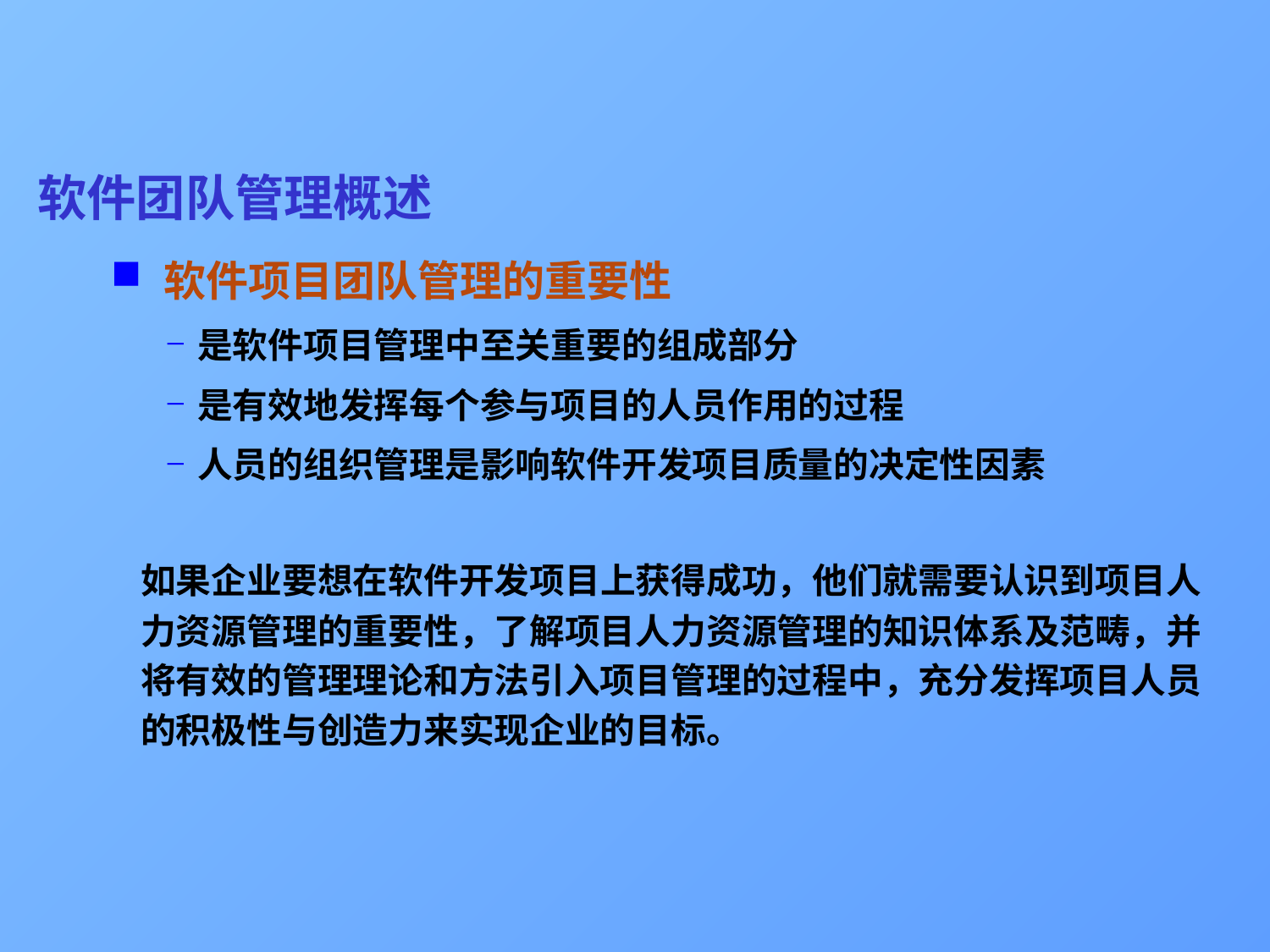

# 软件团队管理概述
 软件项目团队管理的重要性
是软件项目管理中至关重要的组成部分
是有效地发挥每个参与项目的人员作用的过程
人员的组织管理是影响软件开发项目质量的决定性因素

	如果企业要想在软件开发项目上获得成功，他们就需要认识到项目人力资源管理的重要性，了解项目人力资源管理的知识体系及范畴，并将有效的管理理论和方法引入项目管理的过程中，充分发挥项目人员的积极性与创造力来实现企业的目标。